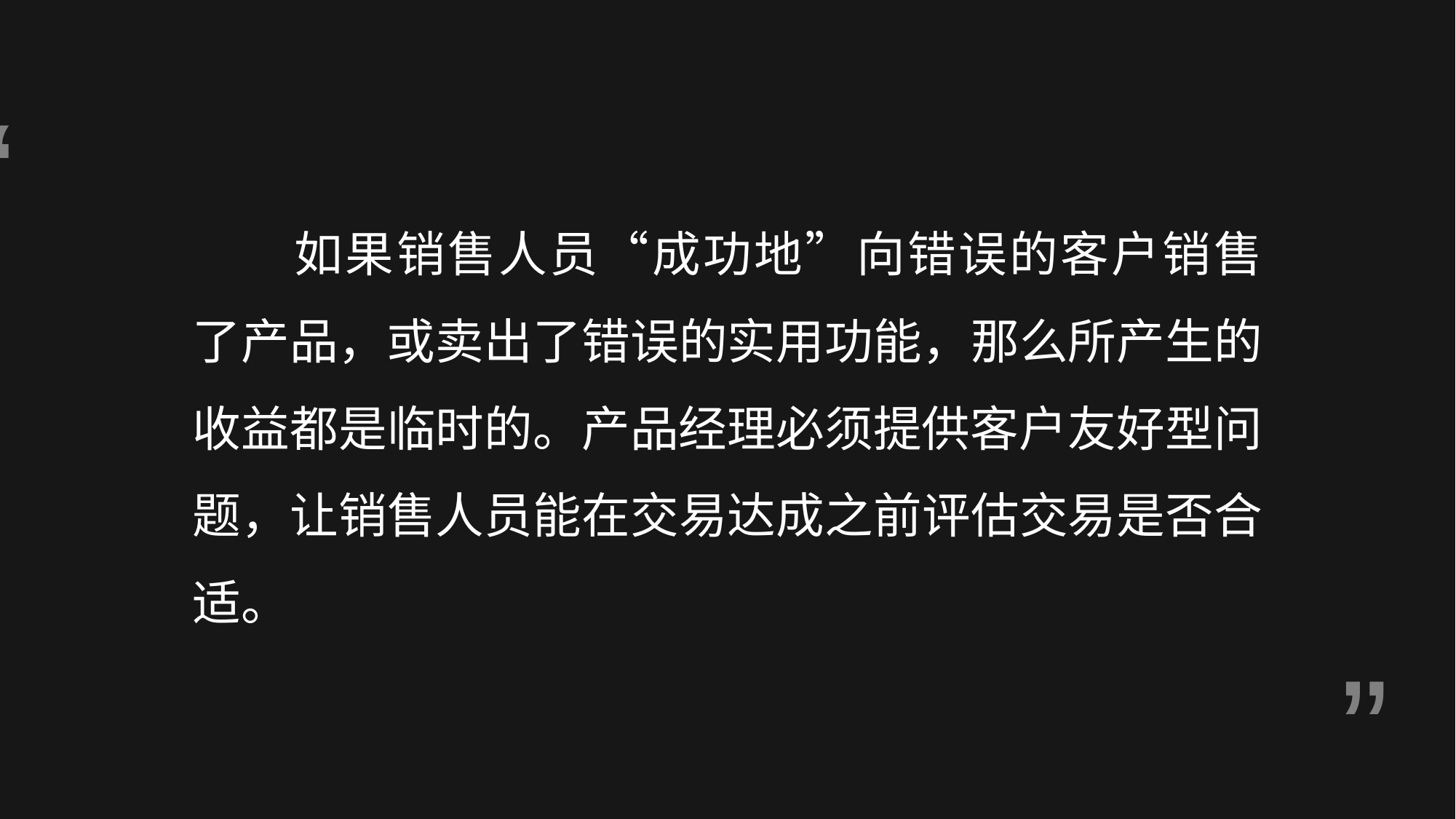

“
如果销售人员“成功地”向错误的客户销售了产品，或卖出了错误的实用功能，那么所产生的收益都是临时的。产品经理必须提供客户友好型问题，让销售人员能在交易达成之前评估交易是否合适。
”